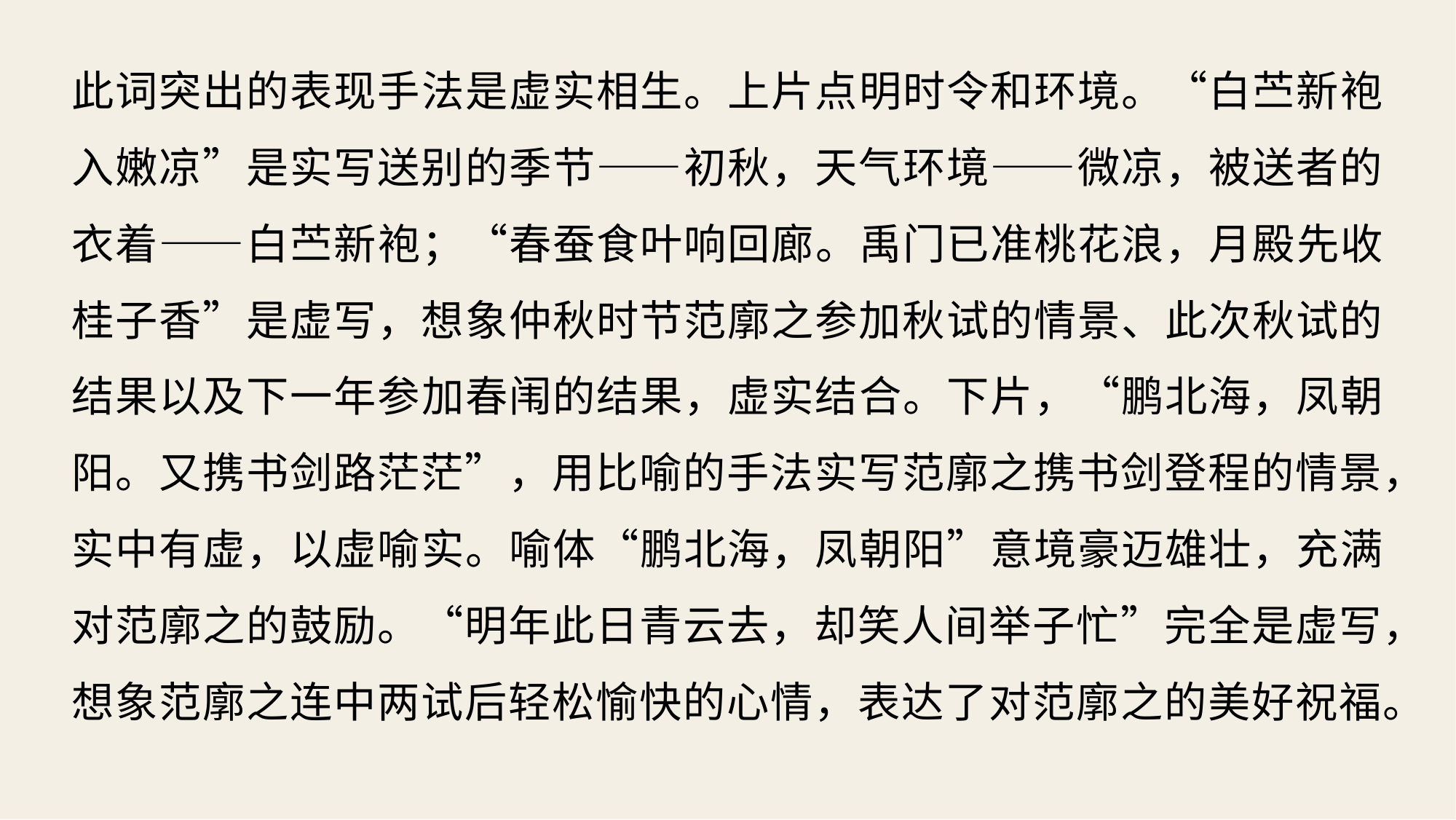

此词突出的表现手法是虚实相生。上片点明时令和环境。“白苎新袍入嫩凉”是实写送别的季节——初秋，天气环境——微凉，被送者的衣着——白苎新袍；“春蚕食叶响回廊。禹门已准桃花浪，月殿先收桂子香”是虚写，想象仲秋时节范廓之参加秋试的情景、此次秋试的结果以及下一年参加春闱的结果，虚实结合。下片，“鹏北海，凤朝阳。又携书剑路茫茫”，用比喻的手法实写范廓之携书剑登程的情景，实中有虚，以虚喻实。喻体“鹏北海，凤朝阳”意境豪迈雄壮，充满对范廓之的鼓励。“明年此日青云去，却笑人间举子忙”完全是虚写，想象范廓之连中两试后轻松愉快的心情，表达了对范廓之的美好祝福。